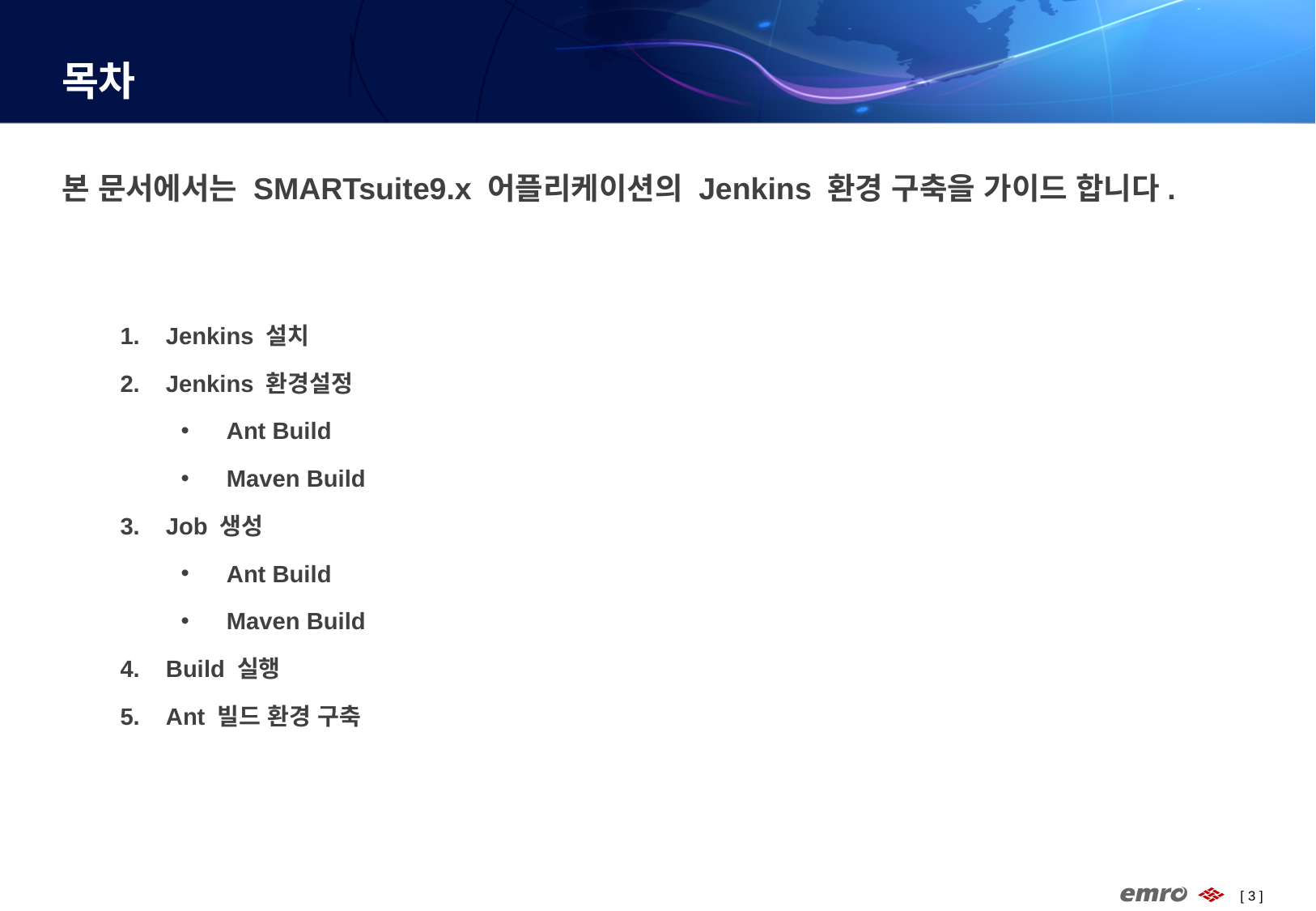

# 목차
본 문서에서는 SMARTsuite9.x 어플리케이션의 Jenkins 환경 구축을 가이드 합니다.
Jenkins 설치
Jenkins 환경설정
Ant Build
Maven Build
Job 생성
Ant Build
Maven Build
Build 실행
Ant 빌드 환경 구축